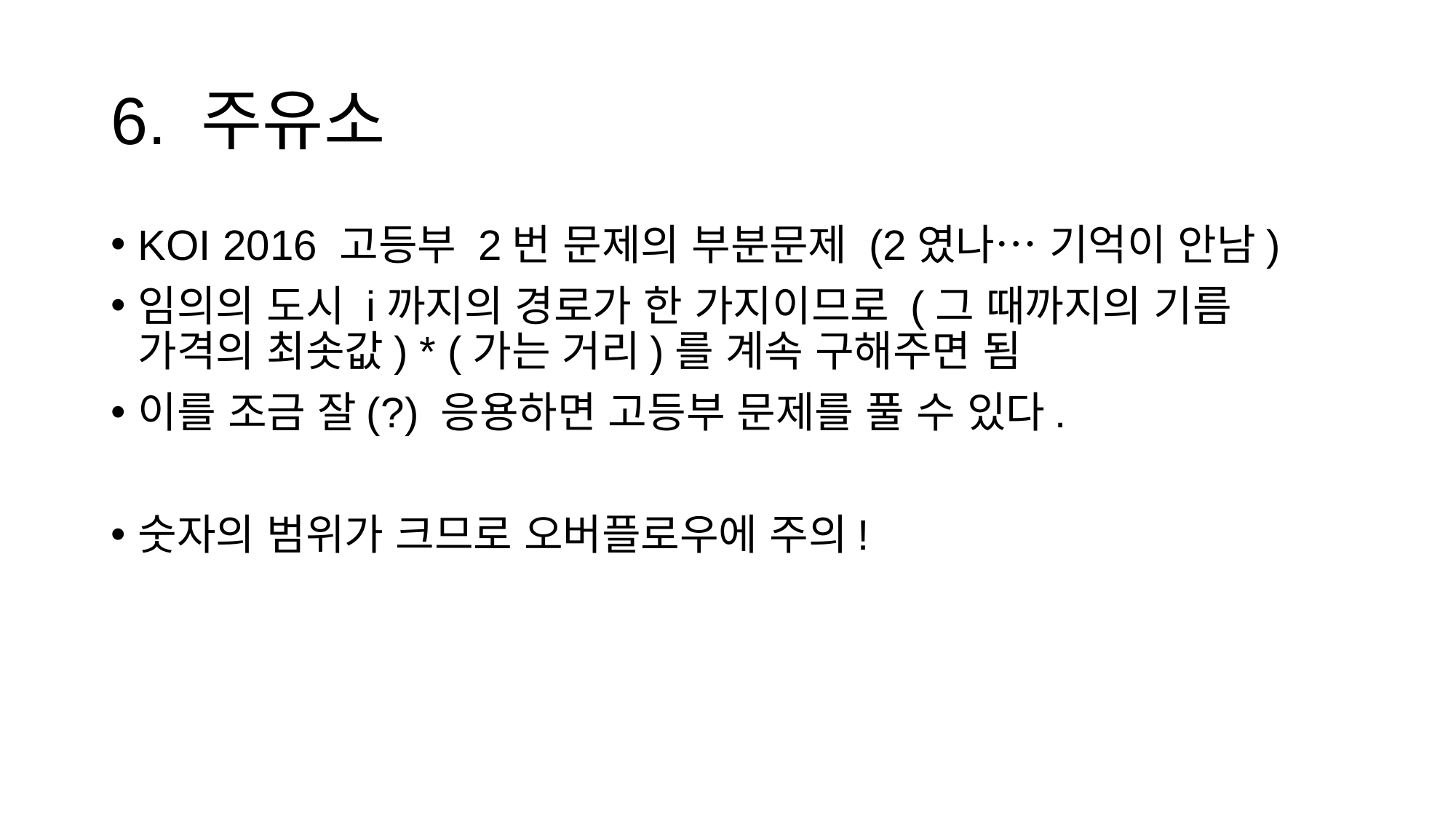

# 6. 주유소
KOI 2016 고등부 2번 문제의 부분문제 (2였나… 기억이 안남)
임의의 도시 i까지의 경로가 한 가지이므로 (그 때까지의 기름 가격의 최솟값) * (가는 거리)를 계속 구해주면 됨
이를 조금 잘(?) 응용하면 고등부 문제를 풀 수 있다.

숫자의 범위가 크므로 오버플로우에 주의!